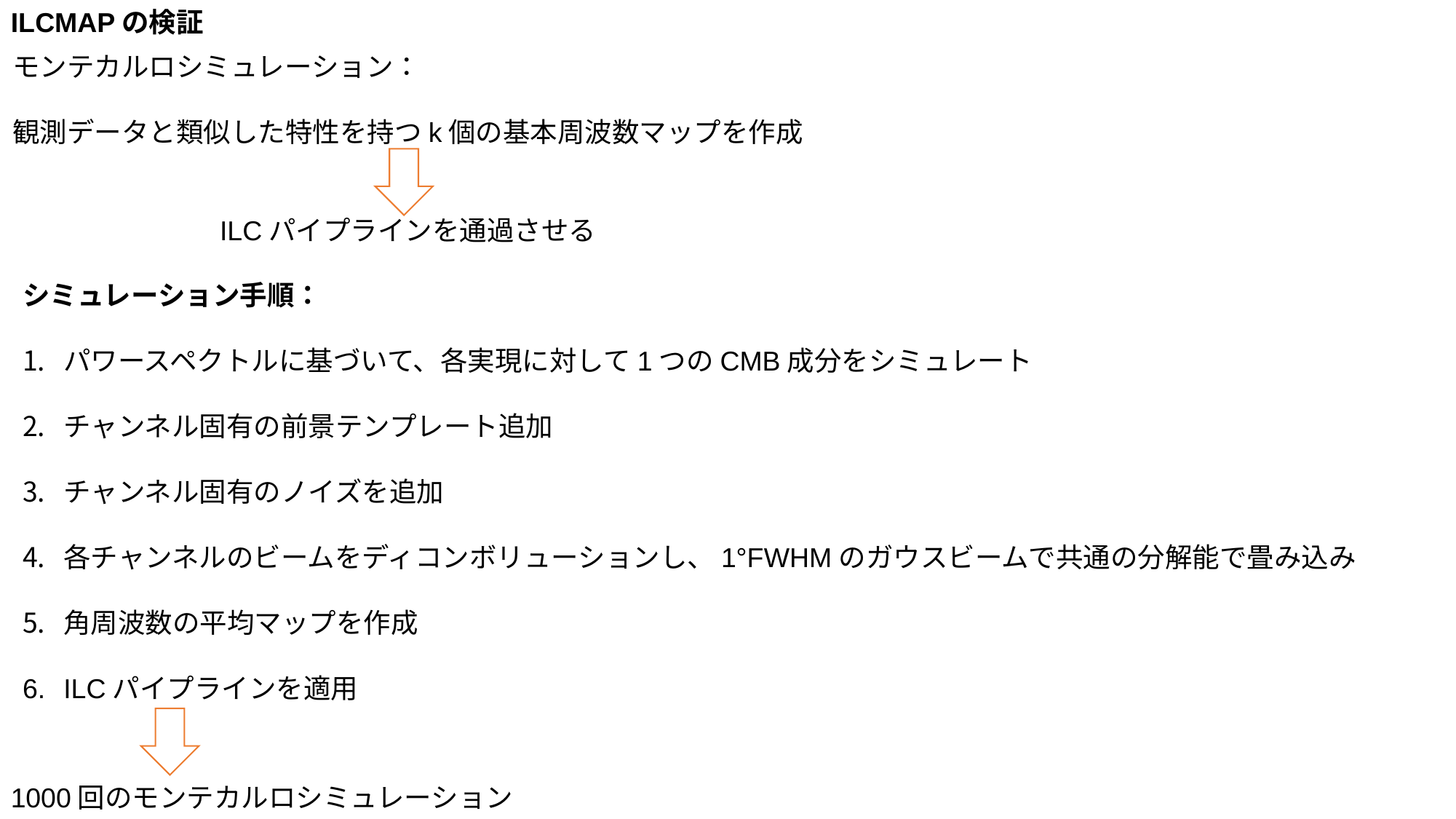

ILCMAPの検証
モンテカルロシミュレーション：

観測データと類似した特性を持つk個の基本周波数マップを作成

ILCパイプラインを通過させる

シミュレーション手順：

パワースペクトルに基づいて、各実現に対して1つのCMB成分をシミュレート

チャンネル固有の前景テンプレート追加

チャンネル固有のノイズを追加

各チャンネルのビームをディコンボリューションし、1°FWHMのガウスビームで共通の分解能で畳み込み

角周波数の平均マップを作成

ILCパイプラインを適用

1000回のモンテカルロシミュレーション